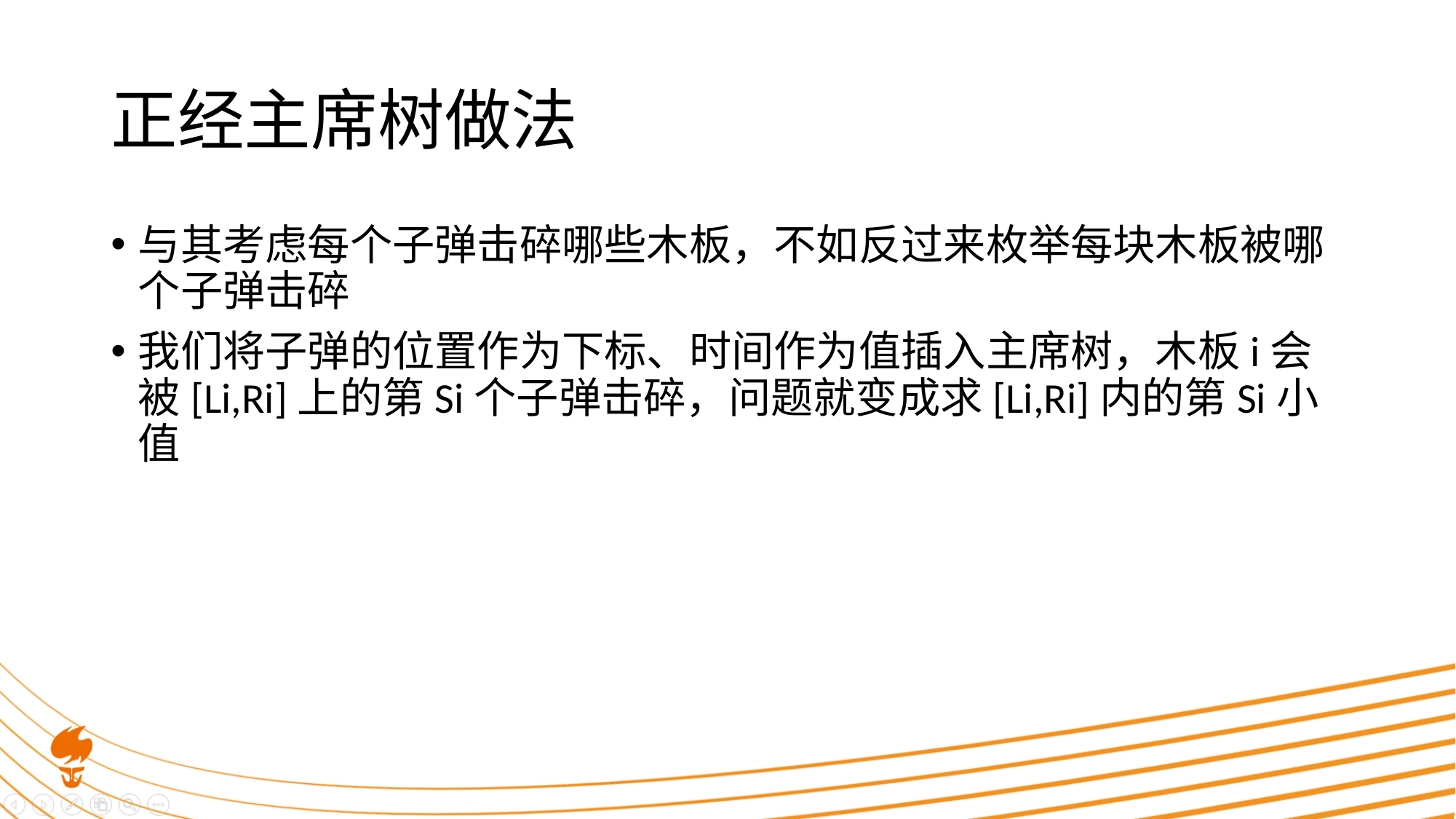

# 正经主席树做法
与其考虑每个子弹击碎哪些木板，不如反过来枚举每块木板被哪个子弹击碎
我们将子弹的位置作为下标、时间作为值插入主席树，木板i会被[Li,Ri]上的第Si个子弹击碎，问题就变成求[Li,Ri]内的第Si小值